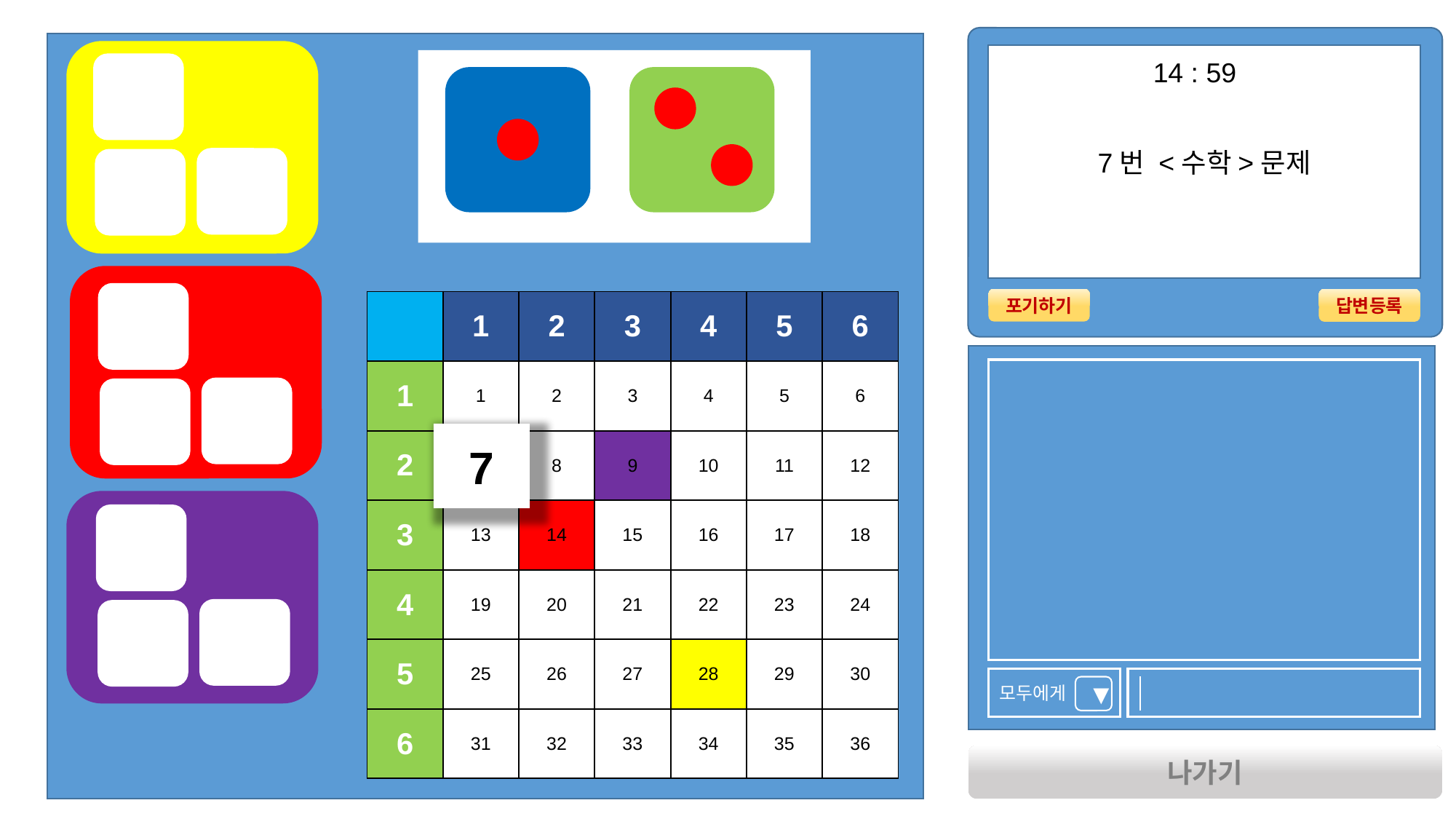

7번 <수학>문제

14 : 59

포기하기
답변등록
|  | 1 | 2 | 3 | 4 | 5 | 6 |
| --- | --- | --- | --- | --- | --- | --- |
| 1 | 1 | 2 | 3 | 4 | 5 | 6 |
| 2 | 7 | 8 | 9 | 10 | 11 | 12 |
| 3 | 13 | 14 | 15 | 16 | 17 | 18 |
| 4 | 19 | 20 | 21 | 22 | 23 | 24 |
| 5 | 25 | 26 | 27 | 28 | 29 | 30 |
| 6 | 31 | 32 | 33 | 34 | 35 | 36 |
채팅창

모두에게

▼

7

나가기